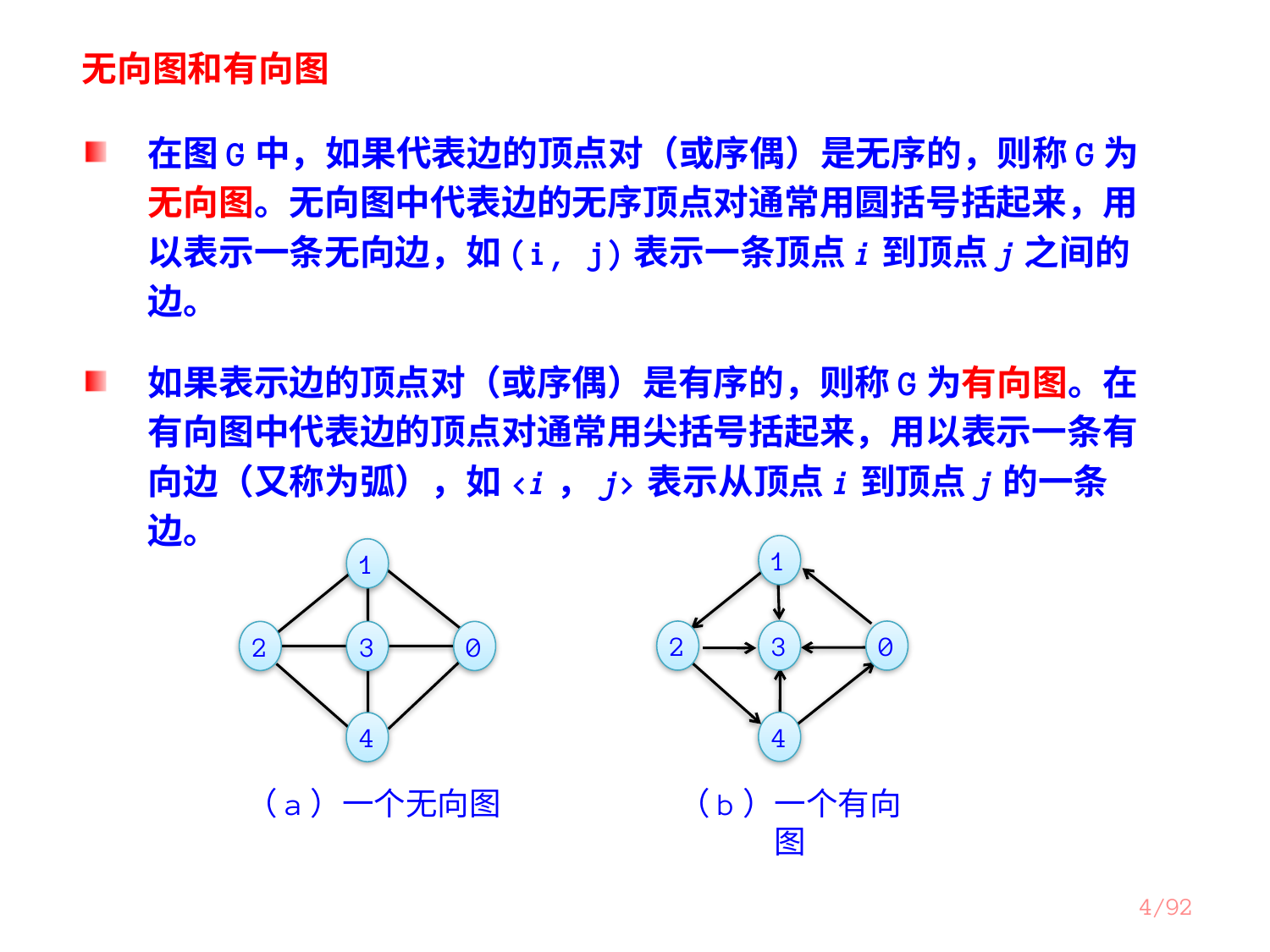

无向图和有向图
在图G中，如果代表边的顶点对（或序偶）是无序的，则称G为无向图。无向图中代表边的无序顶点对通常用圆括号括起来，用以表示一条无向边，如(i, j)表示一条顶点i到顶点j之间的边。
如果表示边的顶点对（或序偶）是有序的，则称G为有向图。在有向图中代表边的顶点对通常用尖括号括起来，用以表示一条有向边（又称为弧），如<i，j>表示从顶点i到顶点j的一条边。
1
1

2
3
0
2
3
0

4
4
（a）一个无向图
（b）一个有向图
4/92